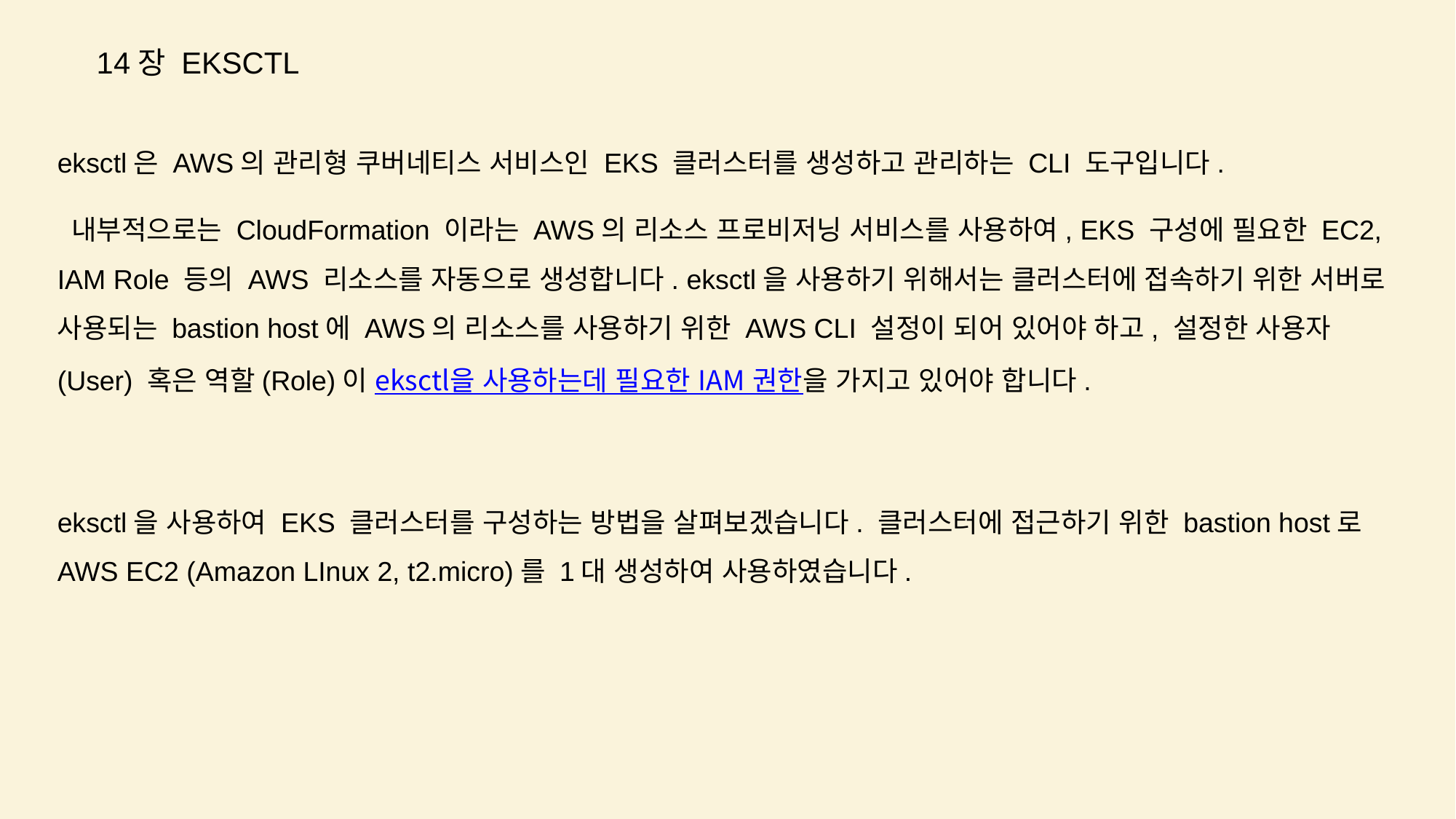

14장 EKSCTL
eksctl은 AWS의 관리형 쿠버네티스 서비스인 EKS 클러스터를 생성하고 관리하는 CLI 도구입니다.
 내부적으로는 CloudFormation 이라는 AWS의 리소스 프로비저닝 서비스를 사용하여, EKS 구성에 필요한 EC2, IAM Role 등의 AWS 리소스를 자동으로 생성합니다. eksctl을 사용하기 위해서는 클러스터에 접속하기 위한 서버로 사용되는 bastion host에 AWS의 리소스를 사용하기 위한 AWS CLI 설정이 되어 있어야 하고, 설정한 사용자(User) 혹은 역할(Role)이 eksctl을 사용하는데 필요한 IAM 권한을 가지고 있어야 합니다.

eksctl을 사용하여 EKS 클러스터를 구성하는 방법을 살펴보겠습니다. 클러스터에 접근하기 위한 bastion host로 AWS EC2 (Amazon LInux 2, t2.micro)를 1대 생성하여 사용하였습니다.